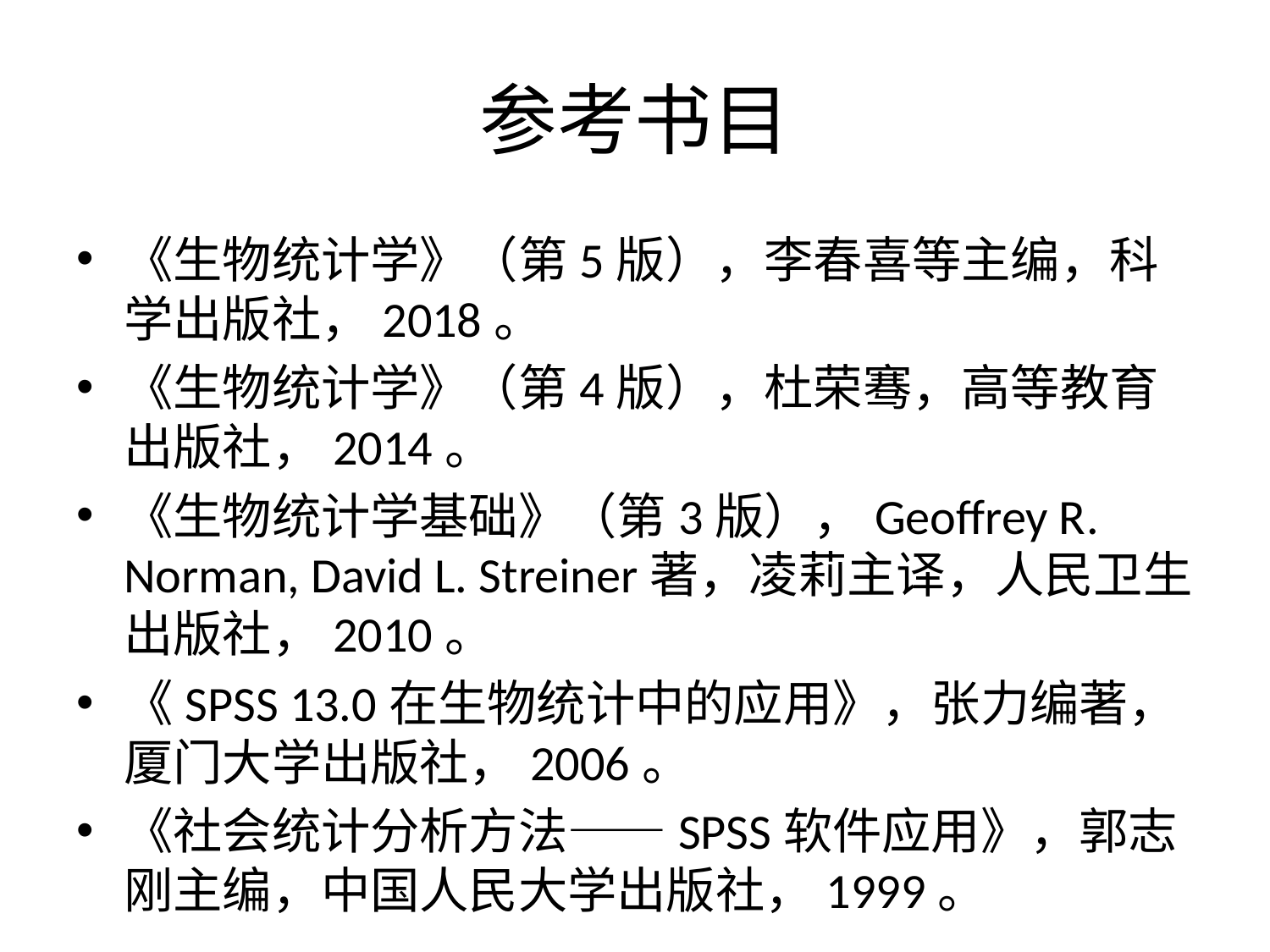

# 参考书目
《生物统计学》（第5版），李春喜等主编，科学出版社，2018。
《生物统计学》（第4版），杜荣骞，高等教育出版社，2014。
《生物统计学基础》（第3版），Geoffrey R. Norman, David L. Streiner著，凌莉主译，人民卫生出版社，2010。
《SPSS 13.0在生物统计中的应用》，张力编著，厦门大学出版社，2006。
《社会统计分析方法——SPSS软件应用》，郭志刚主编，中国人民大学出版社，1999。